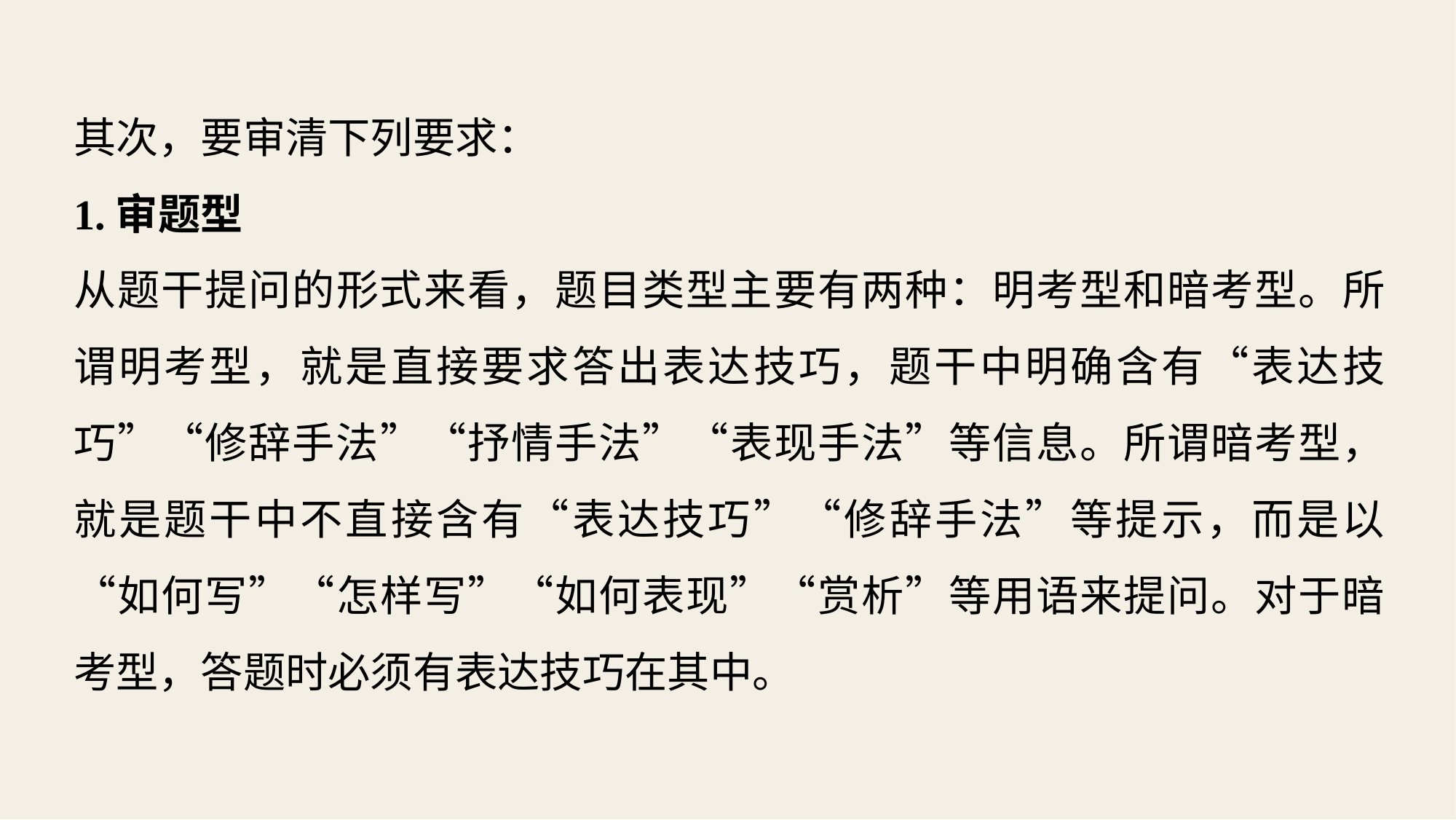

其次，要审清下列要求：
1.审题型
从题干提问的形式来看，题目类型主要有两种：明考型和暗考型。所谓明考型，就是直接要求答出表达技巧，题干中明确含有“表达技巧”“修辞手法”“抒情手法”“表现手法”等信息。所谓暗考型，就是题干中不直接含有“表达技巧”“修辞手法”等提示，而是以“如何写”“怎样写”“如何表现”“赏析”等用语来提问。对于暗考型，答题时必须有表达技巧在其中。